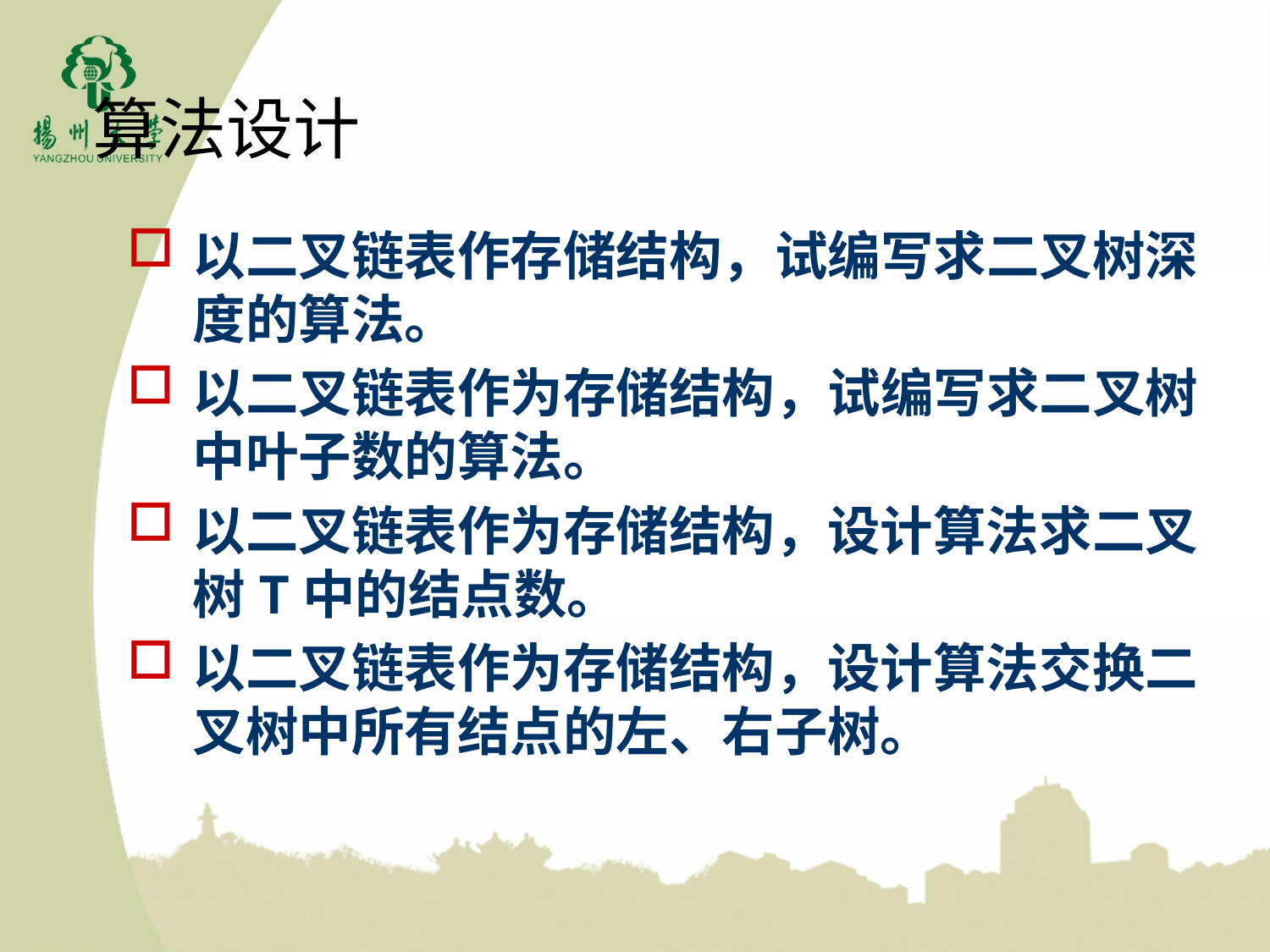

算法设计
以二叉链表作存储结构，试编写求二叉树深度的算法。
以二叉链表作为存储结构，试编写求二叉树中叶子数的算法。
以二叉链表作为存储结构，设计算法求二叉树T中的结点数。
以二叉链表作为存储结构，设计算法交换二叉树中所有结点的左、右子树。